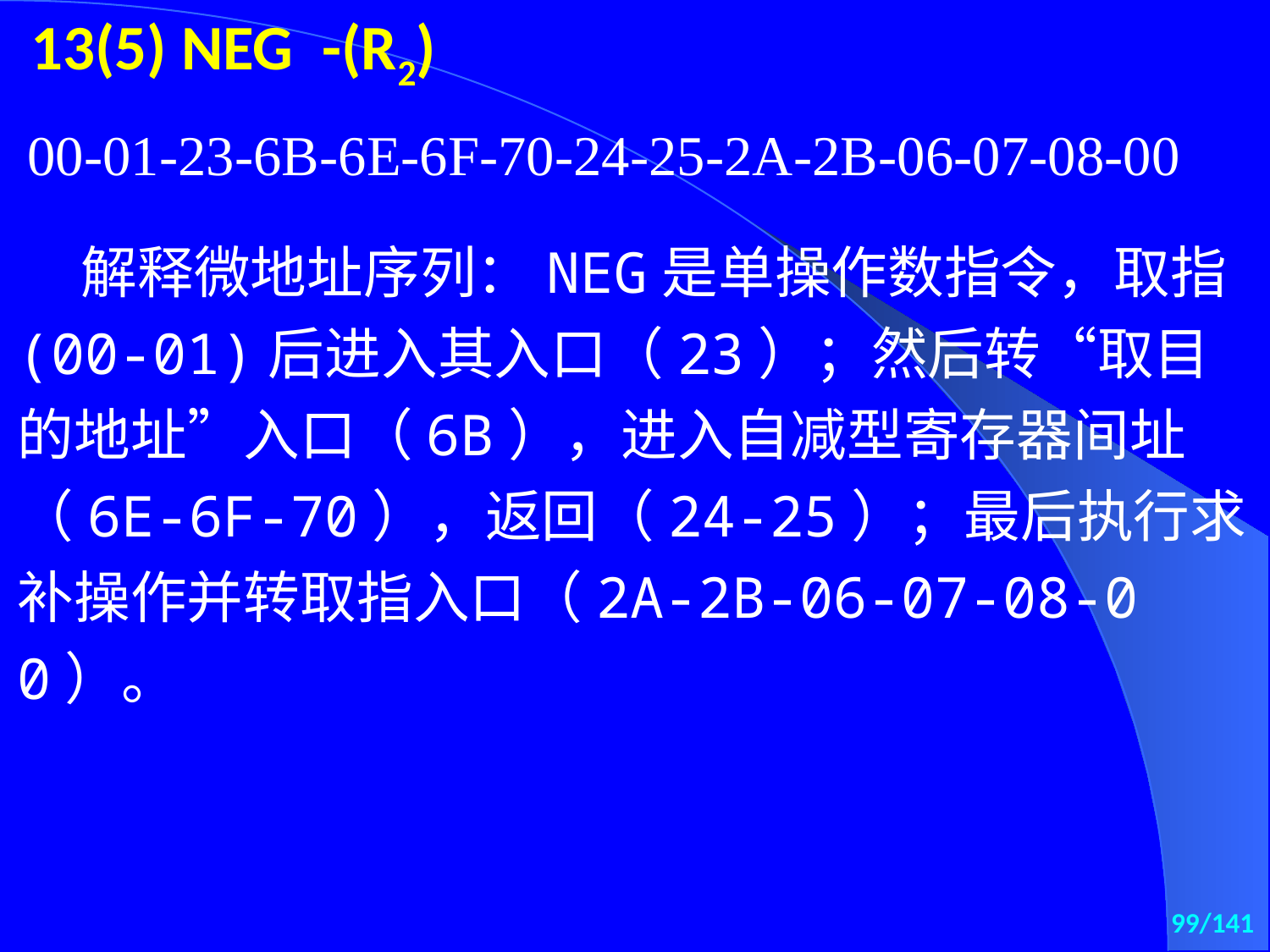

13(5) NEG  -(R2)
00-01-23-6B-6E-6F-70-24-25-2A-2B-06-07-08-00
解释微地址序列：NEG是单操作数指令，取指(00-01)后进入其入口（23）；然后转“取目的地址”入口（6B），进入自减型寄存器间址（6E-6F-70），返回（24-25）；最后执行求补操作并转取指入口（2A-2B-06-07-08-00）。
99/141